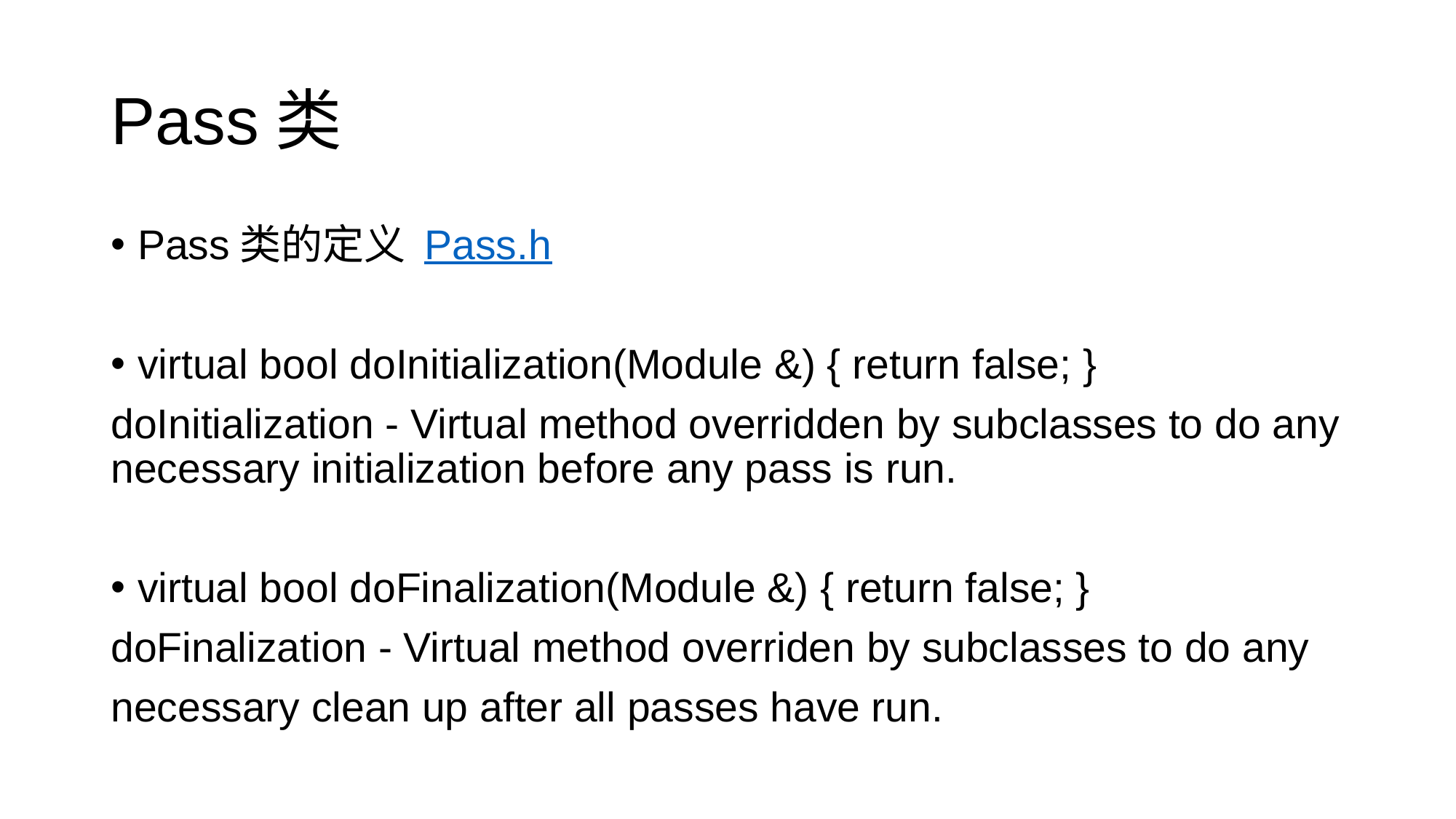

# Pass类
Pass类的定义 Pass.h

virtual bool doInitialization(Module &) { return false; }
doInitialization - Virtual method overridden by subclasses to do any necessary initialization before any pass is run.

virtual bool doFinalization(Module &) { return false; }
doFinalization - Virtual method overriden by subclasses to do any
necessary clean up after all passes have run.